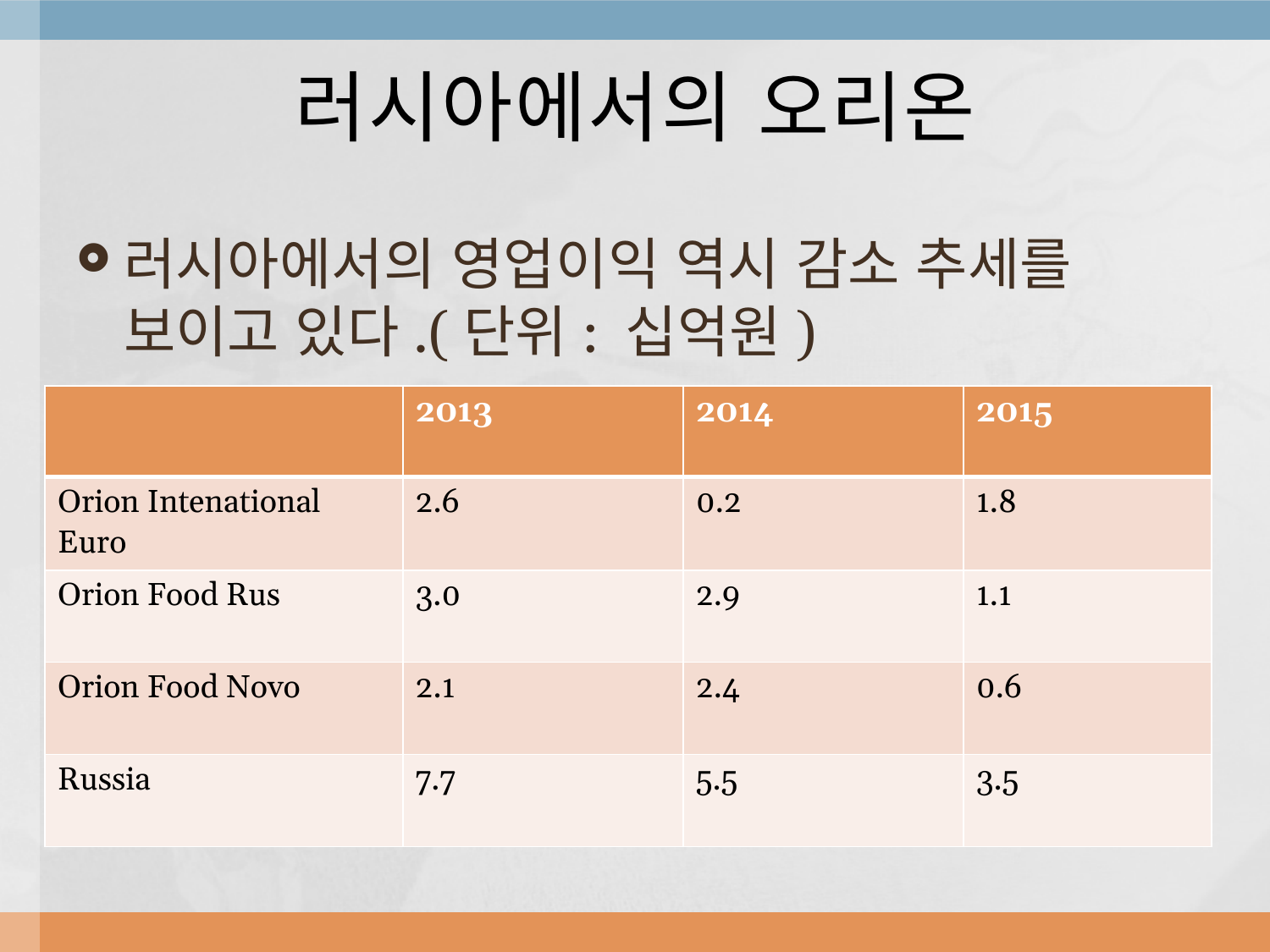

# 러시아에서의 오리온
러시아에서의 영업이익 역시 감소 추세를 보이고 있다.(단위: 십억원)
|  | 2013 | 2014 | 2015 |
| --- | --- | --- | --- |
| Orion Intenational Euro | 2.6 | 0.2 | 1.8 |
| Orion Food Rus | 3.0 | 2.9 | 1.1 |
| Orion Food Novo | 2.1 | 2.4 | 0.6 |
| Russia | 7.7 | 5.5 | 3.5 |